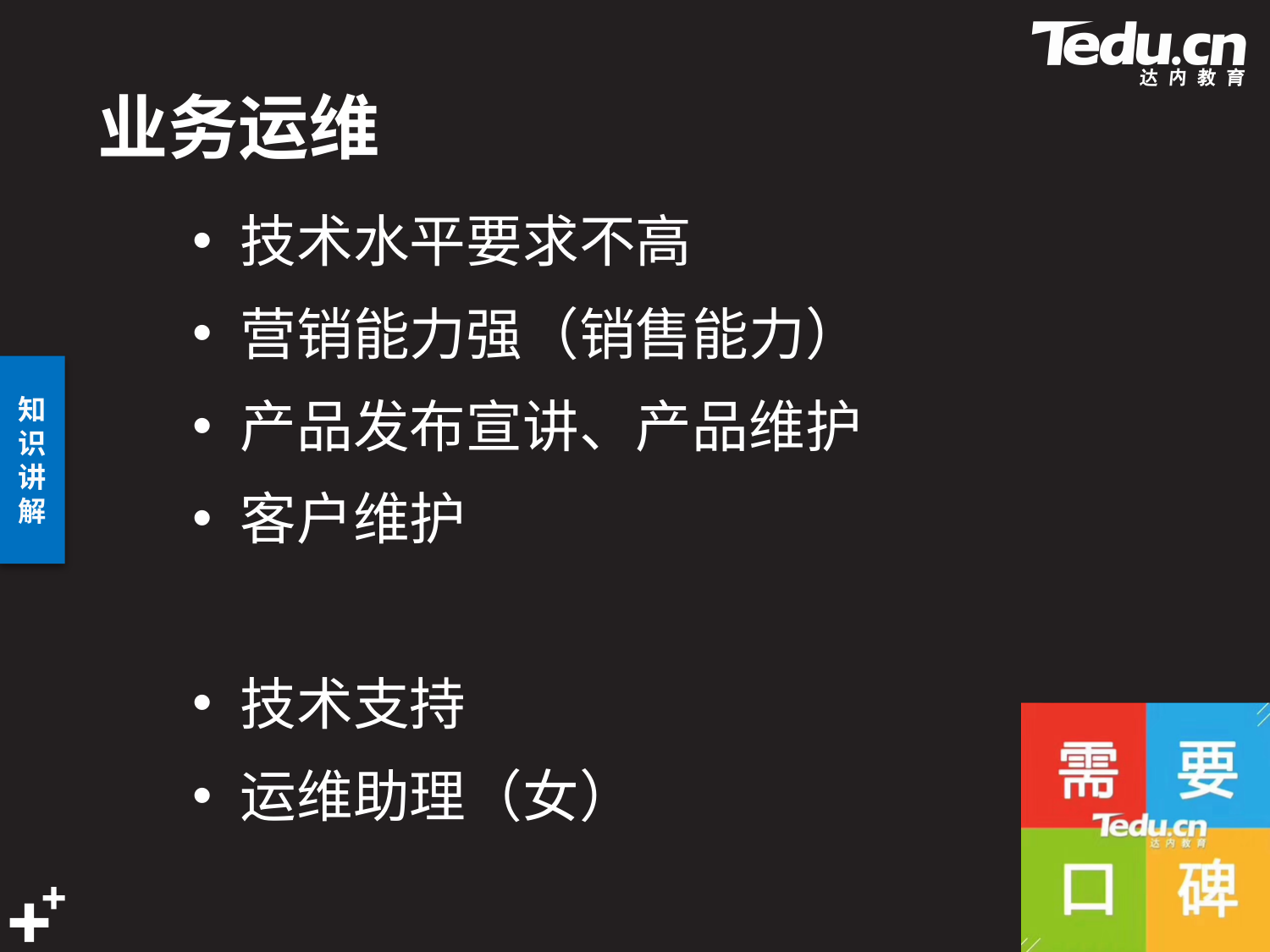

# 业务运维
技术水平要求不高
营销能力强（销售能力）
产品发布宣讲、产品维护
客户维护

技术支持
运维助理（女）